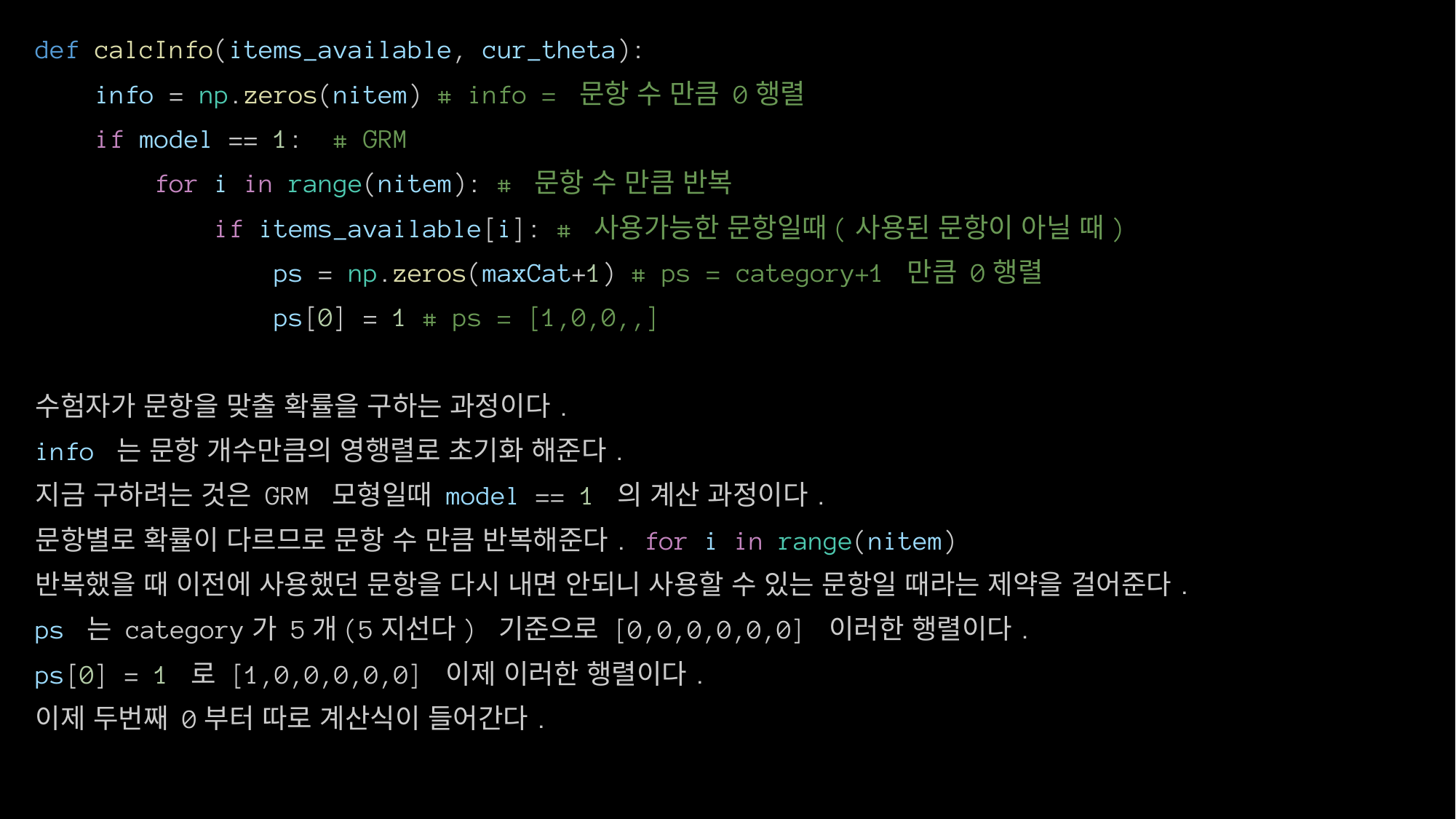

def calcInfo(items_available, cur_theta):
    info = np.zeros(nitem) # info = 문항 수 만큼 0행렬
    if model == 1:  # GRM
        for i in range(nitem): # 문항 수 만큼 반복
            if items_available[i]: # 사용가능한 문항일때(사용된 문항이 아닐 때)
                ps = np.zeros(maxCat+1) # ps = category+1 만큼 0행렬
                ps[0] = 1 # ps = [1,0,0,,]

수험자가 문항을 맞출 확률을 구하는 과정이다.
info 는 문항 개수만큼의 영행렬로 초기화 해준다.
지금 구하려는 것은 GRM 모형일때 model == 1 의 계산 과정이다.
문항별로 확률이 다르므로 문항 수 만큼 반복해준다. for i in range(nitem)
반복했을 때 이전에 사용했던 문항을 다시 내면 안되니 사용할 수 있는 문항일 때라는 제약을 걸어준다.
ps 는 category가 5개(5지선다) 기준으로 [0,0,0,0,0,0] 이러한 행렬이다.
ps[0] = 1 로 [1,0,0,0,0,0] 이제 이러한 행렬이다.
이제 두번째 0부터 따로 계산식이 들어간다.